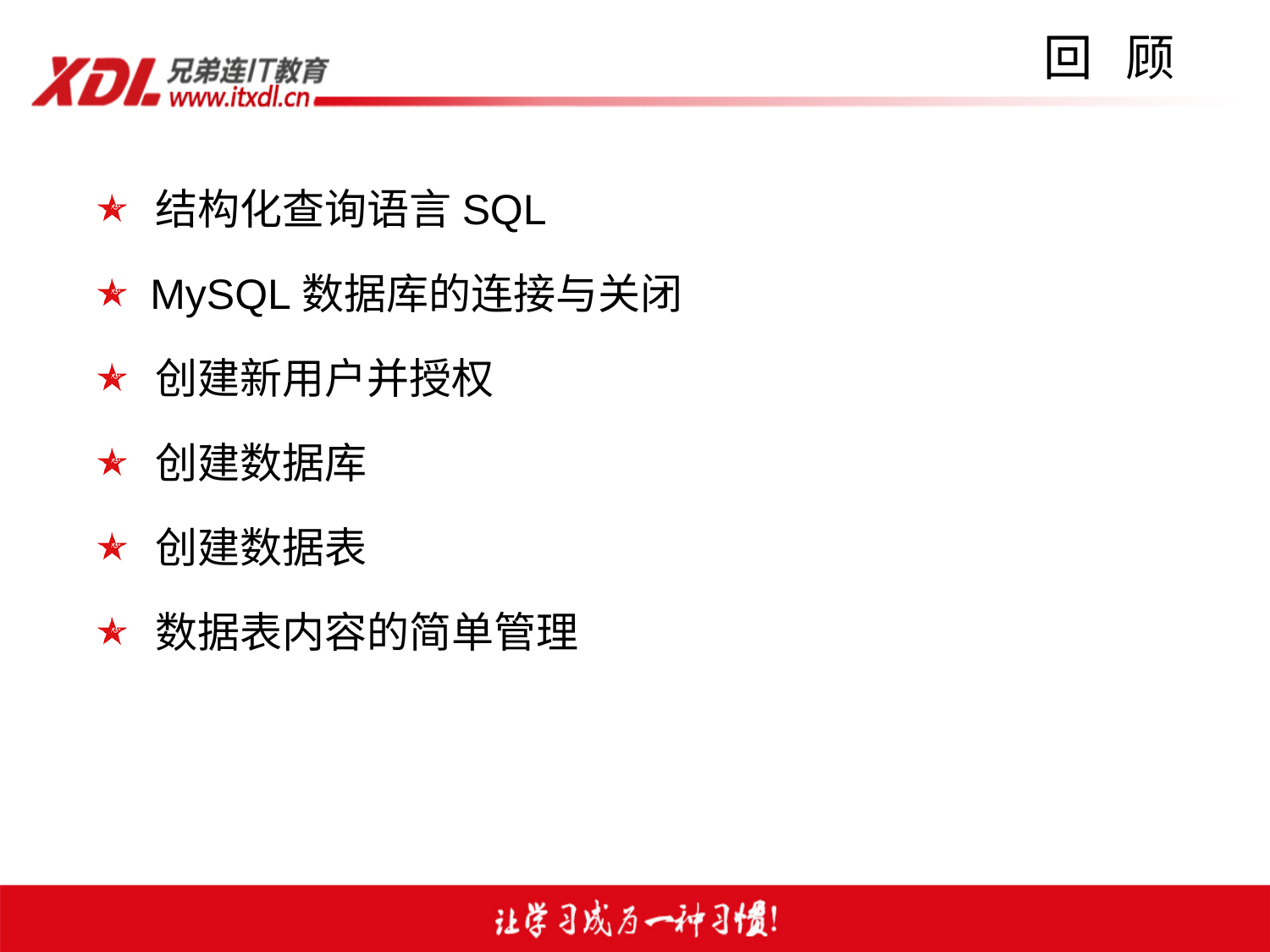

# 回   顾
  结构化查询语言SQL
  MySQL数据库的连接与关闭
  创建新用户并授权
  创建数据库
  创建数据表
  数据表内容的简单管理